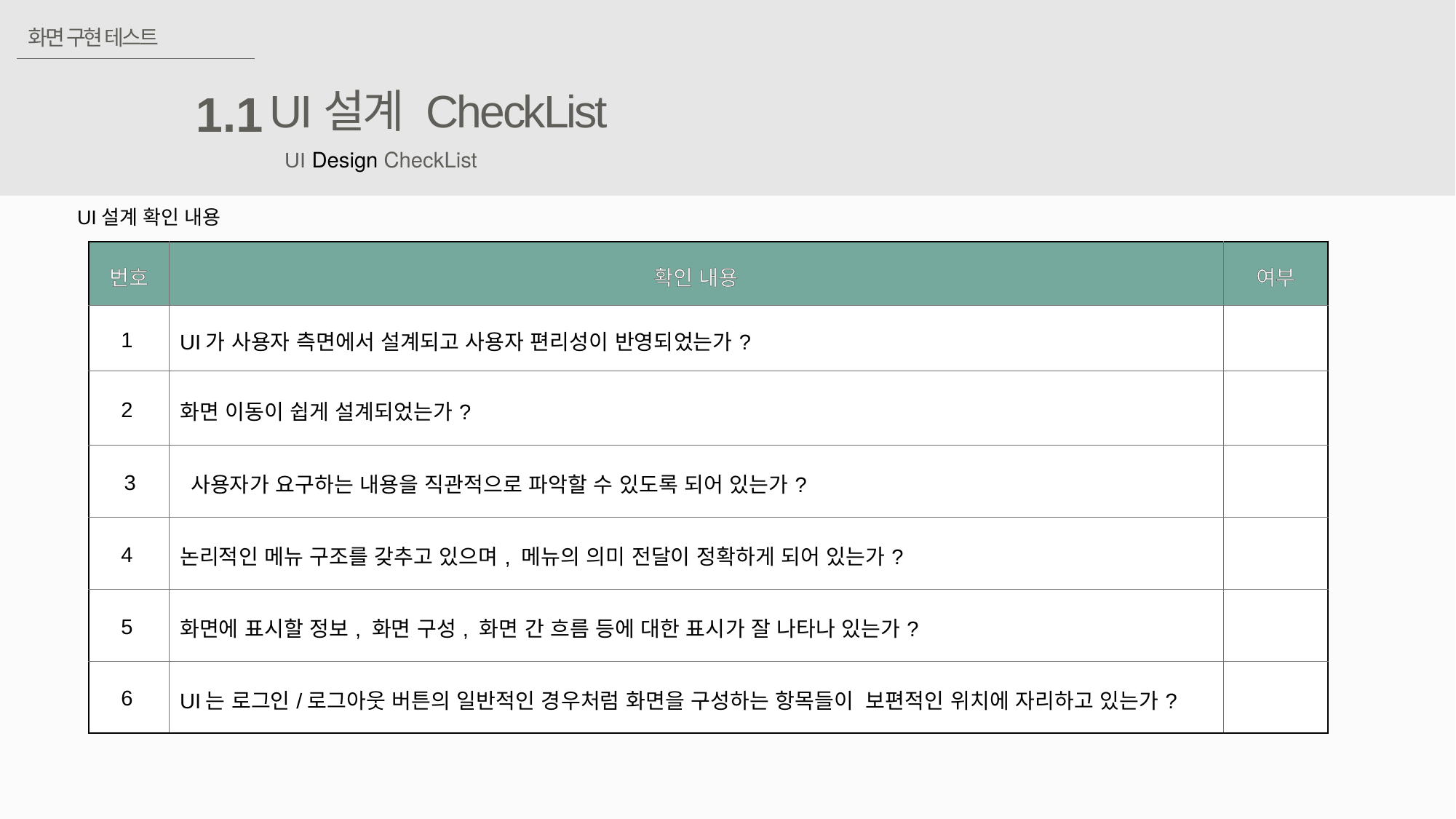

화면 구현 테스트
UI설계 CheckList
1.1
UI Design CheckList
UI설계 확인 내용
| 번호 | 확인 내용 | 여부 |
| --- | --- | --- |
| 1 | UI가 사용자 측면에서 설계되고 사용자 편리성이 반영되었는가? |  |
| 2 | 화면 이동이 쉽게 설계되었는가? |  |
| 3 | 사용자가 요구하는 내용을 직관적으로 파악할 수 있도록 되어 있는가? |  |
| 4 | 논리적인 메뉴 구조를 갖추고 있으며, 메뉴의 의미 전달이 정확하게 되어 있는가? |  |
| 5 | 화면에 표시할 정보, 화면 구성, 화면 간 흐름 등에 대한 표시가 잘 나타나 있는가? |  |
| 6 | UI는 로그인/로그아웃 버튼의 일반적인 경우처럼 화면을 구성하는 항목들이 보편적인 위치에 자리하고 있는가? |  |
4